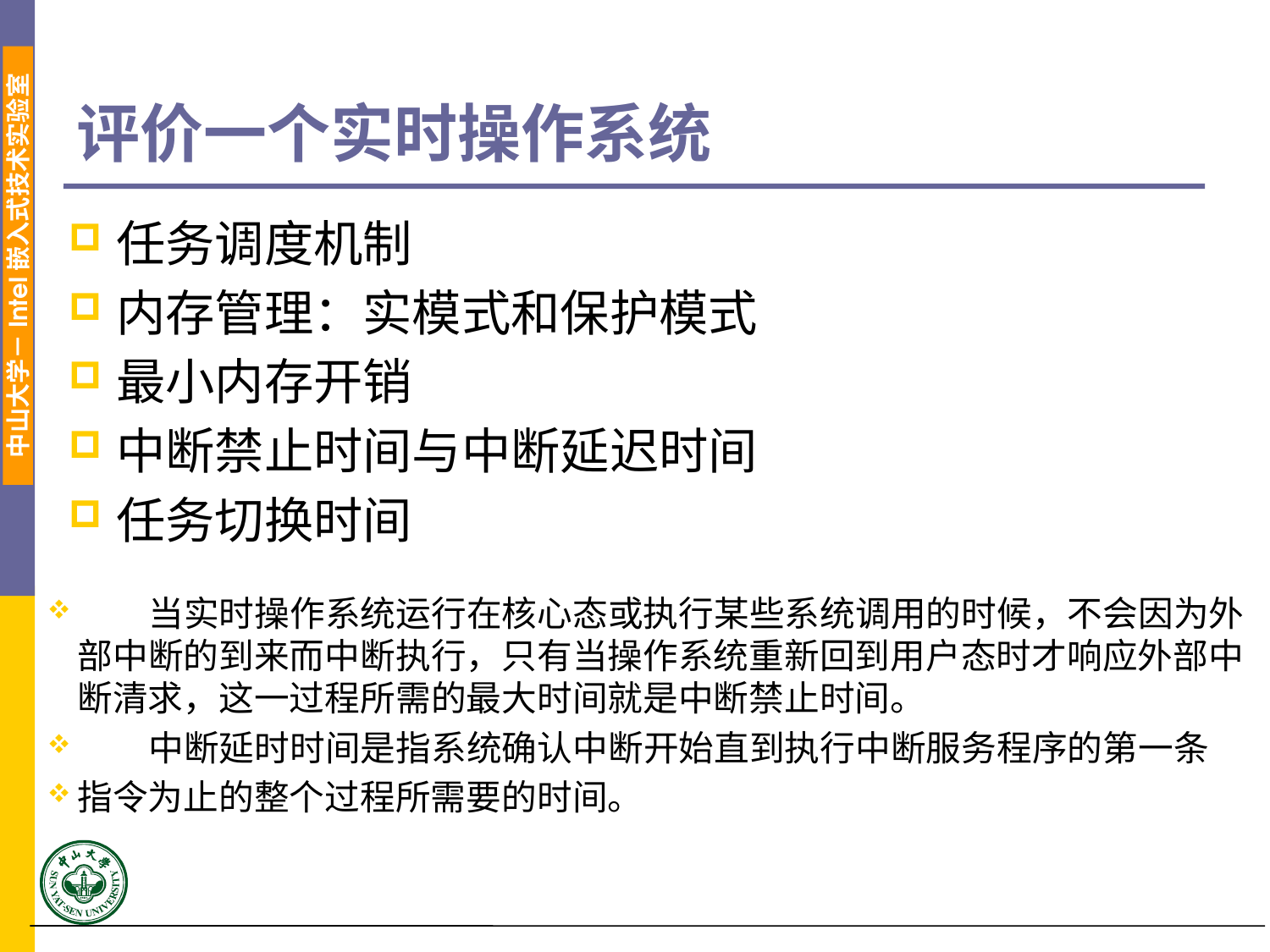

# 评价一个实时操作系统
任务调度机制
内存管理：实模式和保护模式
最小内存开销
中断禁止时间与中断延迟时间
任务切换时间
        当实时操作系统运行在核心态或执行某些系统调用的时候，不会因为外部中断的到来而中断执行，只有当操作系统重新回到用户态时才响应外部中断清求，这一过程所需的最大时间就是中断禁止时间。
        中断延时时间是指系统确认中断开始直到执行中断服务程序的第一条
指令为止的整个过程所需要的时间。